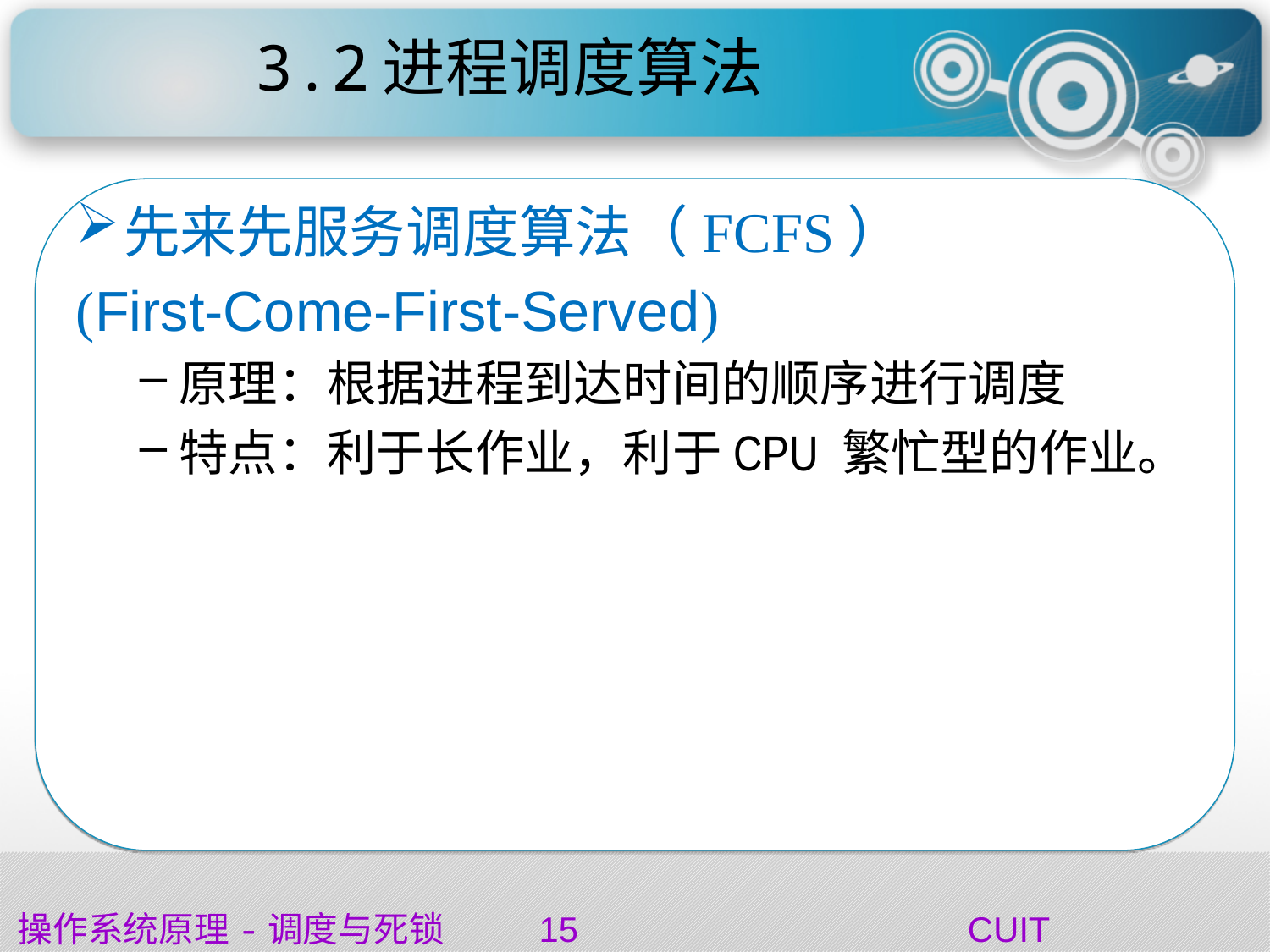

# 3.2	进程调度算法
先来先服务调度算法（FCFS）
(First-Come-First-Served)
原理：根据进程到达时间的顺序进行调度
特点：利于长作业，利于CPU 繁忙型的作业。